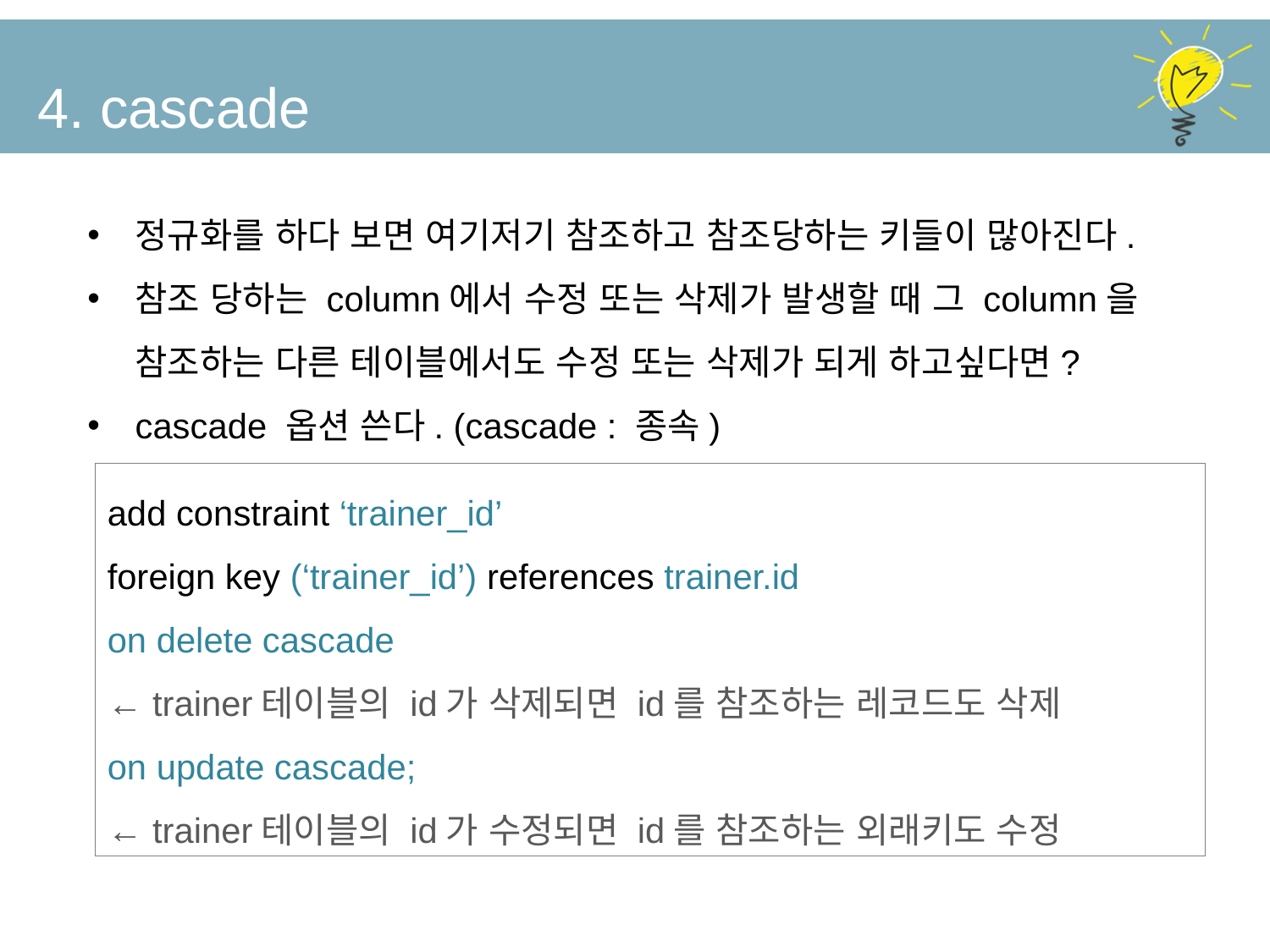

4. cascade
정규화를 하다 보면 여기저기 참조하고 참조당하는 키들이 많아진다.
참조 당하는 column에서 수정 또는 삭제가 발생할 때 그 column을       참조하는 다른 테이블에서도 수정 또는 삭제가 되게 하고싶다면?
cascade 옵션 쓴다. (cascade : 종속)
add constraint ‘trainer_id’
foreign key (‘trainer_id’) references trainer.id
on delete cascade
← trainer테이블의 id가 삭제되면 id를 참조하는 레코드도 삭제
on update cascade;
← trainer테이블의 id가 수정되면 id를 참조하는 외래키도 수정